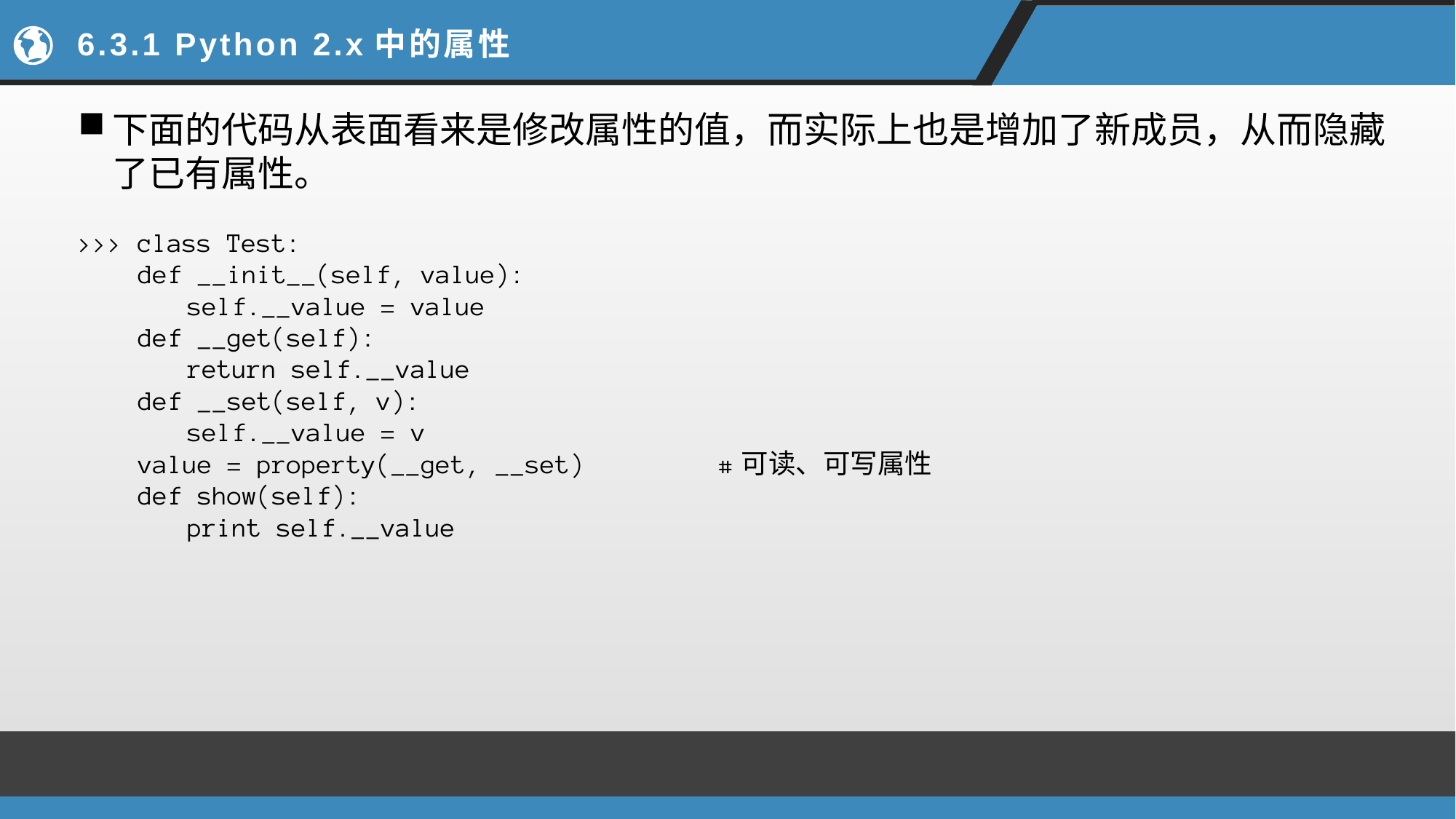

# 6.3.1 Python 2.x中的属性

下面的代码从表面看来是修改属性的值，而实际上也是增加了新成员，从而隐藏了已有属性。

>>> class Test:
	    def __init__(self, value):
		self.__value = value
	    def __get(self):
		return self.__value
	    def __set(self, v):
		self.__value = v
	    value = property(__get, __set)         #可读、可写属性
	    def show(self):
		print self.__value

41